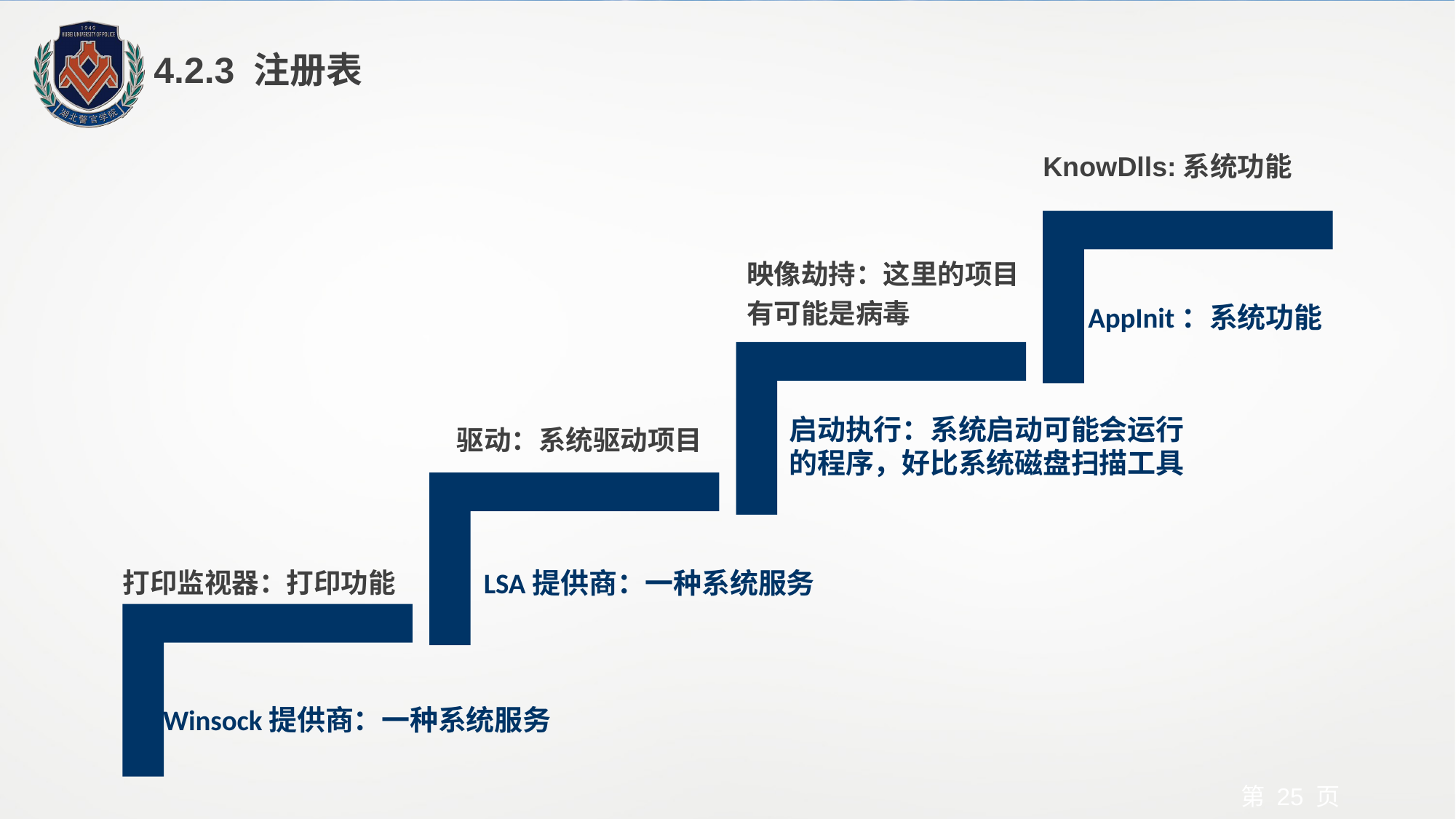

4.2.3 注册表
KnowDlls:系统功能

AppInit：系统功能
映像劫持：这里的项目有可能是病毒

启动执行：系统启动可能会运行的程序，好比系统磁盘扫描工具
驱动：系统驱动项目

LSA提供商：一种系统服务
打印监视器：打印功能

Winsock提供商：一种系统服务